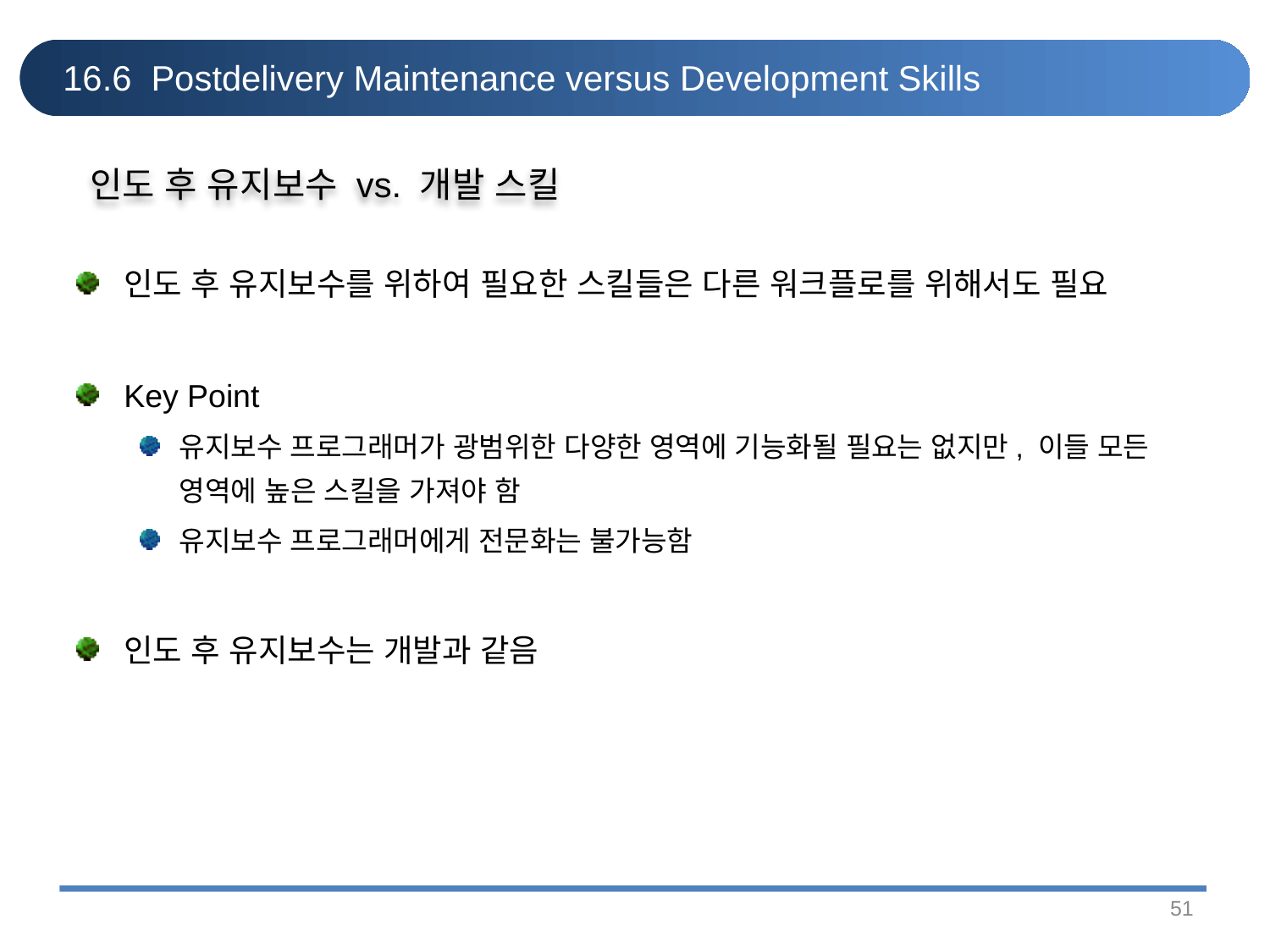

# 16.6  Postdelivery Maintenance versus Development Skills
인도 후 유지보수 vs. 개발 스킬
인도 후 유지보수를 위하여 필요한 스킬들은 다른 워크플로를 위해서도 필요

Key Point
유지보수 프로그래머가 광범위한 다양한 영역에 기능화될 필요는 없지만, 이들 모든 영역에 높은 스킬을 가져야 함
유지보수 프로그래머에게 전문화는 불가능함

인도 후 유지보수는 개발과 같음
51